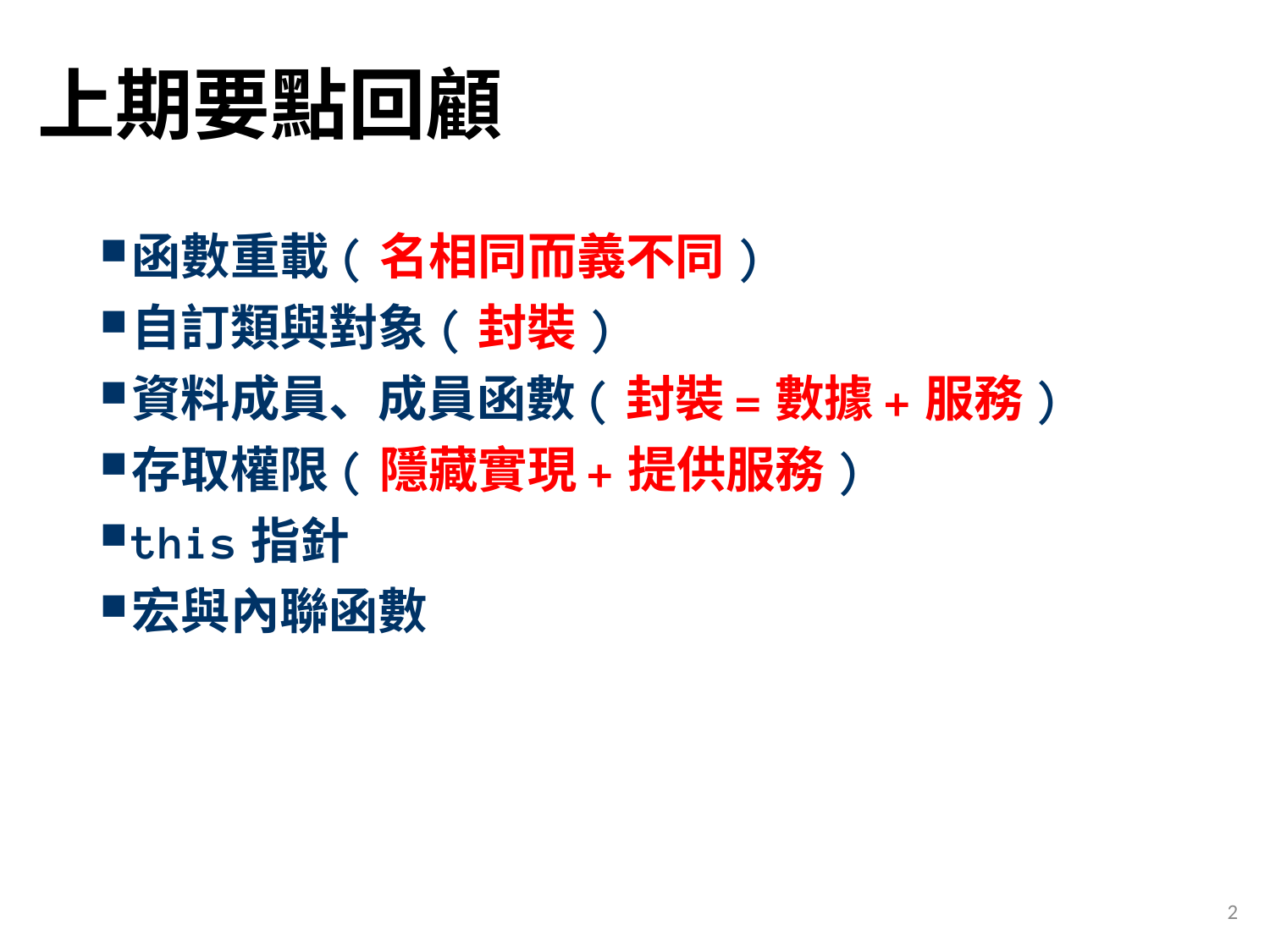

# 上期要點回顧
函數重載(名相同而義不同)
自訂類與對象(封裝)
資料成員、成員函數(封裝=數據+服務)
存取權限(隱藏實現+提供服務)
this指針
宏與內聯函數

2